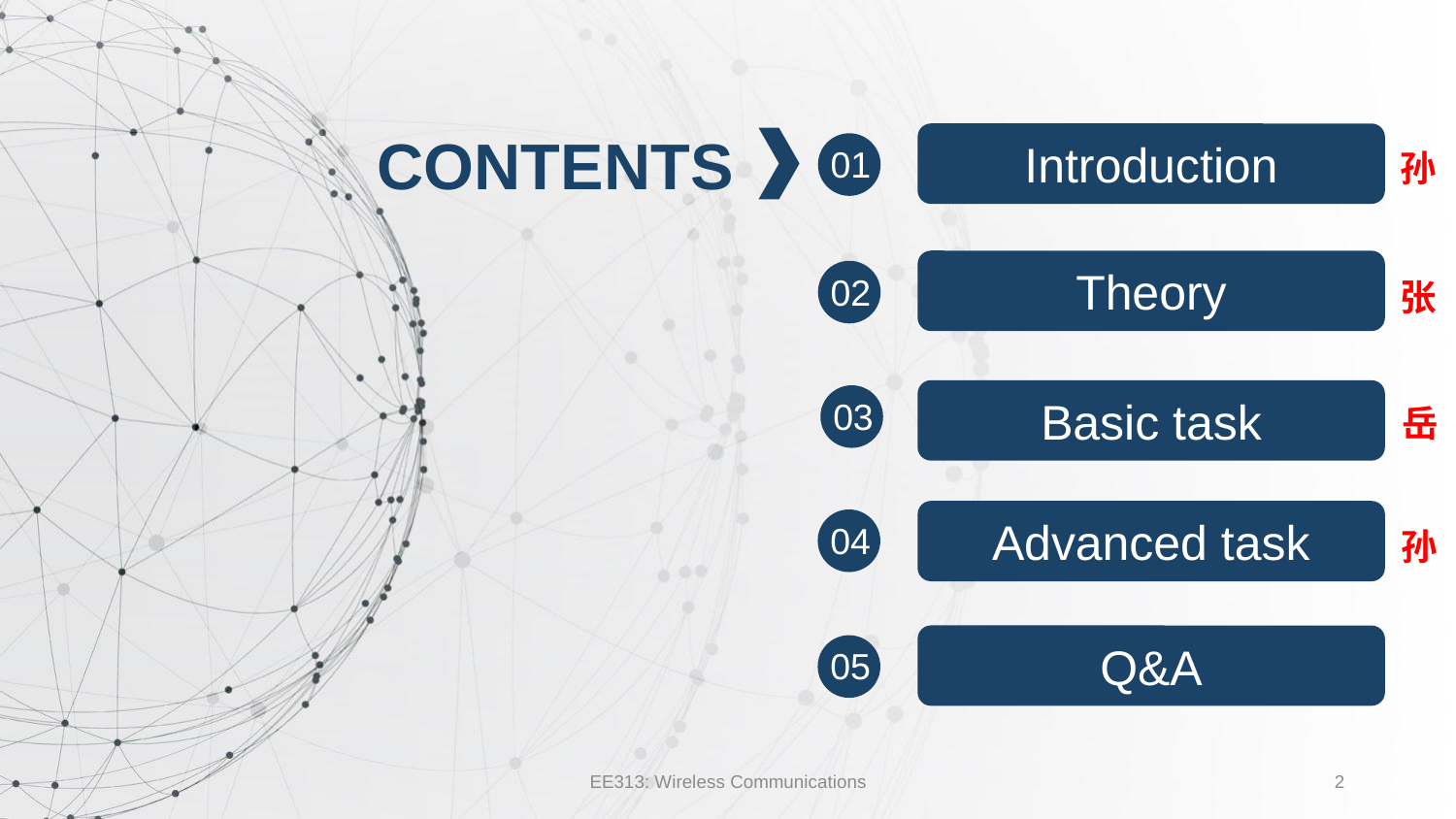

CONTENTS
Introduction

01
孙
Theory

02
张
Basic task

03
岳
Advanced task

04
孙
Q&A

05
EE313: Wireless Communications
2